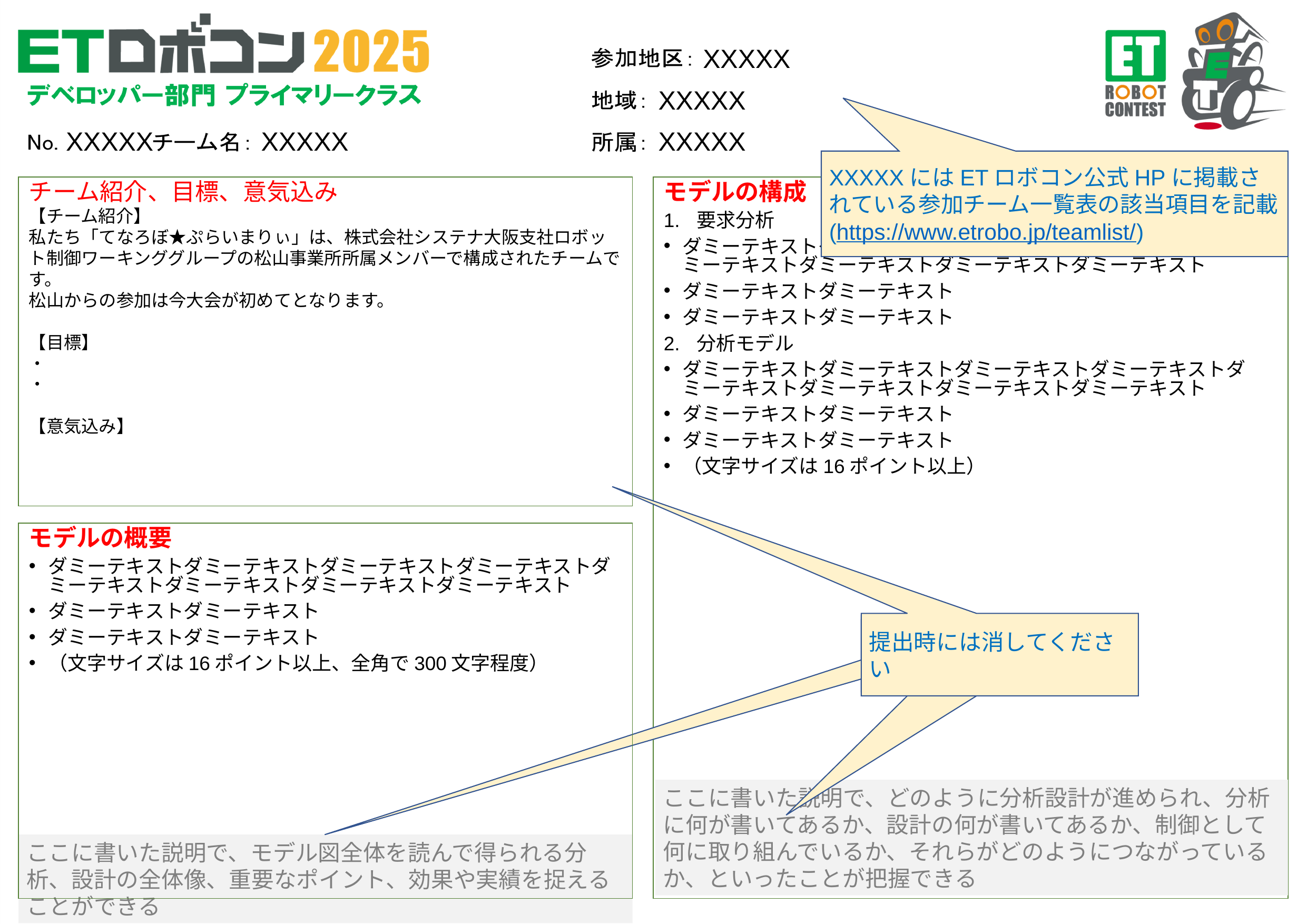

XXXXX
XXXXX
XXXXX
XXXXX
XXXXX
XXXXXにはETロボコン公式HPに掲載されている参加チーム一覧表の該当項目を記載
(https://www.etrobo.jp/teamlist/)
チーム紹介、目標、意気込み
【チーム紹介】
私たち「てなろぼ★ぷらいまりぃ」は、株式会社システナ大阪支社ロボット制御ワーキンググループの松山事業所所属メンバーで構成されたチームです。
松山からの参加は今大会が初めてとなります。

【目標】
・
・

【意気込み】

モデルの構成
要求分析
ダミーテキストダミーテキストダミーテキストダミーテキストダミーテキストダミーテキストダミーテキストダミーテキスト
ダミーテキストダミーテキスト
ダミーテキストダミーテキスト
分析モデル
ダミーテキストダミーテキストダミーテキストダミーテキストダミーテキストダミーテキストダミーテキストダミーテキスト
ダミーテキストダミーテキスト
ダミーテキストダミーテキスト
（文字サイズは16ポイント以上）

モデルの概要
ダミーテキストダミーテキストダミーテキストダミーテキストダミーテキストダミーテキストダミーテキストダミーテキスト
ダミーテキストダミーテキスト
ダミーテキストダミーテキスト
（文字サイズは16ポイント以上、全角で300文字程度）

提出時には消してください
提出時には消してください
提出時には消してください
ここに書いた説明で、どのように分析設計が進められ、分析に何が書いてあるか、設計の何が書いてあるか、制御として何に取り組んでいるか、それらがどのようにつながっているか、といったことが把握できる
ここに書いた説明で、モデル図全体を読んで得られる分析、設計の全体像、重要なポイント、効果や実績を捉えることができる